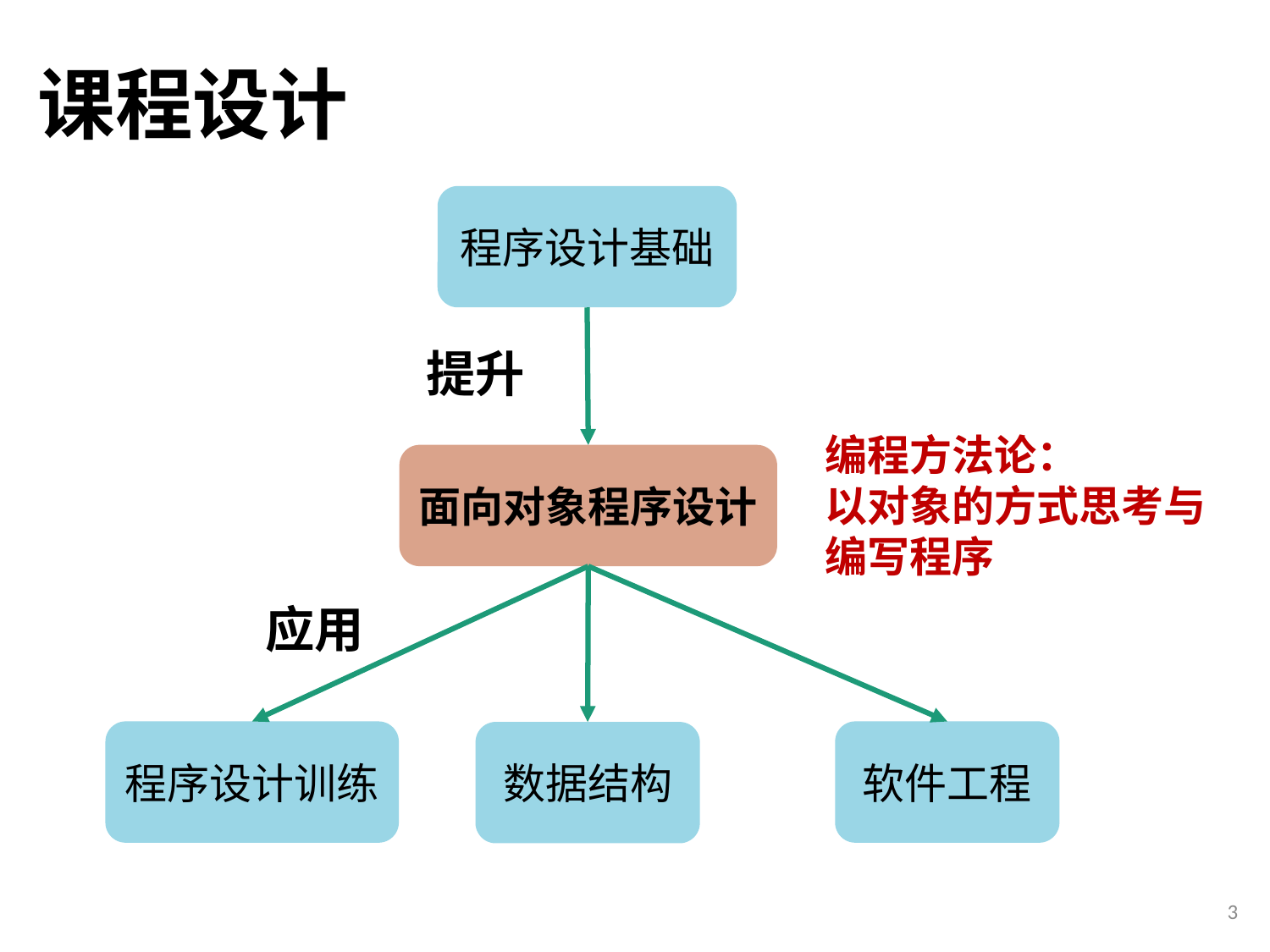

# 课程设计
程序设计基础
面向对象程序设计
程序设计训练
软件工程
数据结构
提升
编程方法论：
以对象的方式思考与编写程序
应用
3